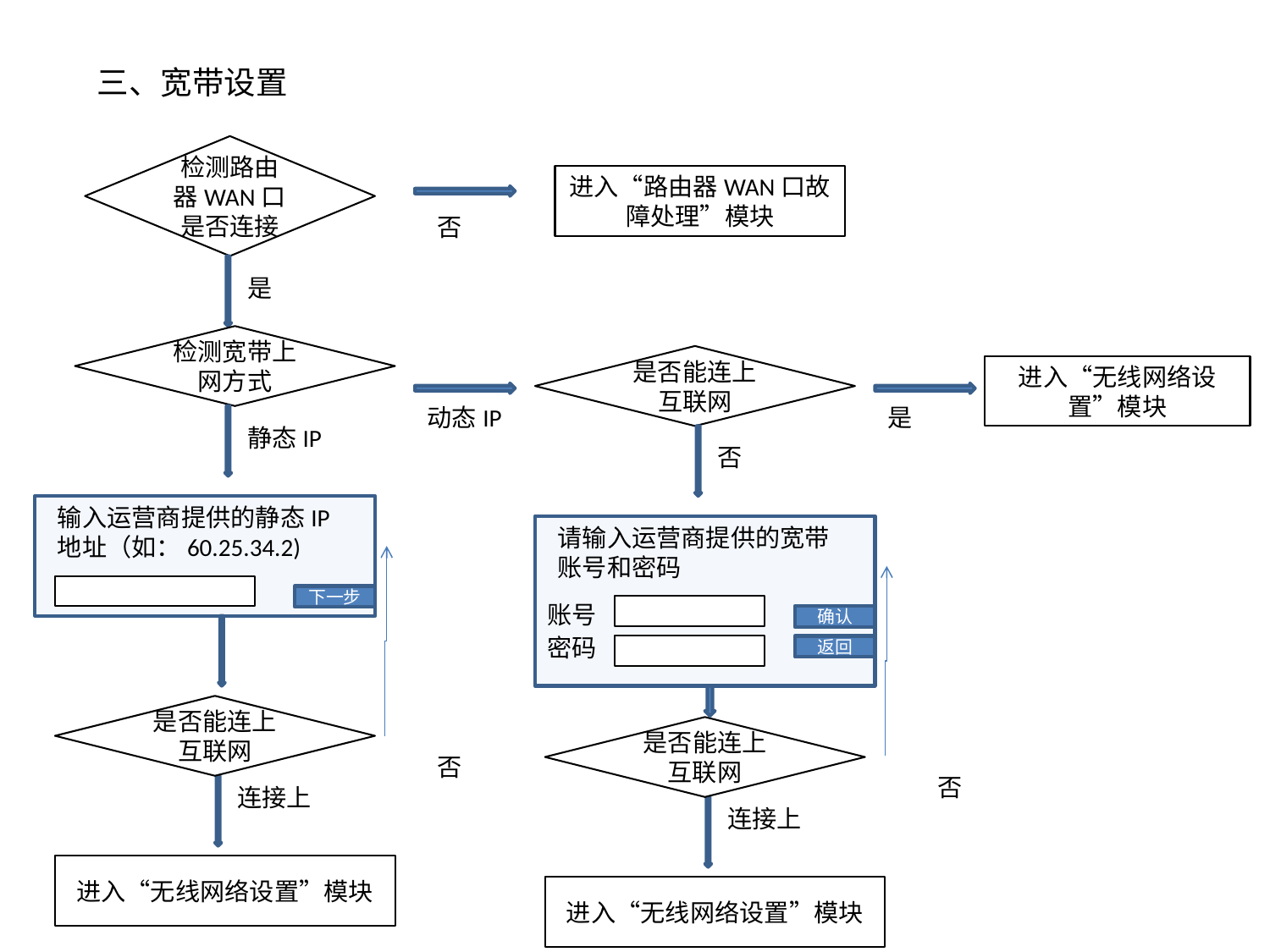

三、宽带设置
检测路由器WAN口是否连接
进入“路由器WAN口故障处理”模块

否

是
检测宽带上网方式
是否能连上互联网
进入“无线网络设置”模块

动态IP
是

静态IP

否

输入运营商提供的静态IP地址（如：60.25.34.2)

请输入运营商提供的宽带账号和密码

下一步
账号

确认

密码

返回

是否能连上互联网
是否能连上互联网
否
否

连接上

连接上
进入“无线网络设置”模块
进入“无线网络设置”模块